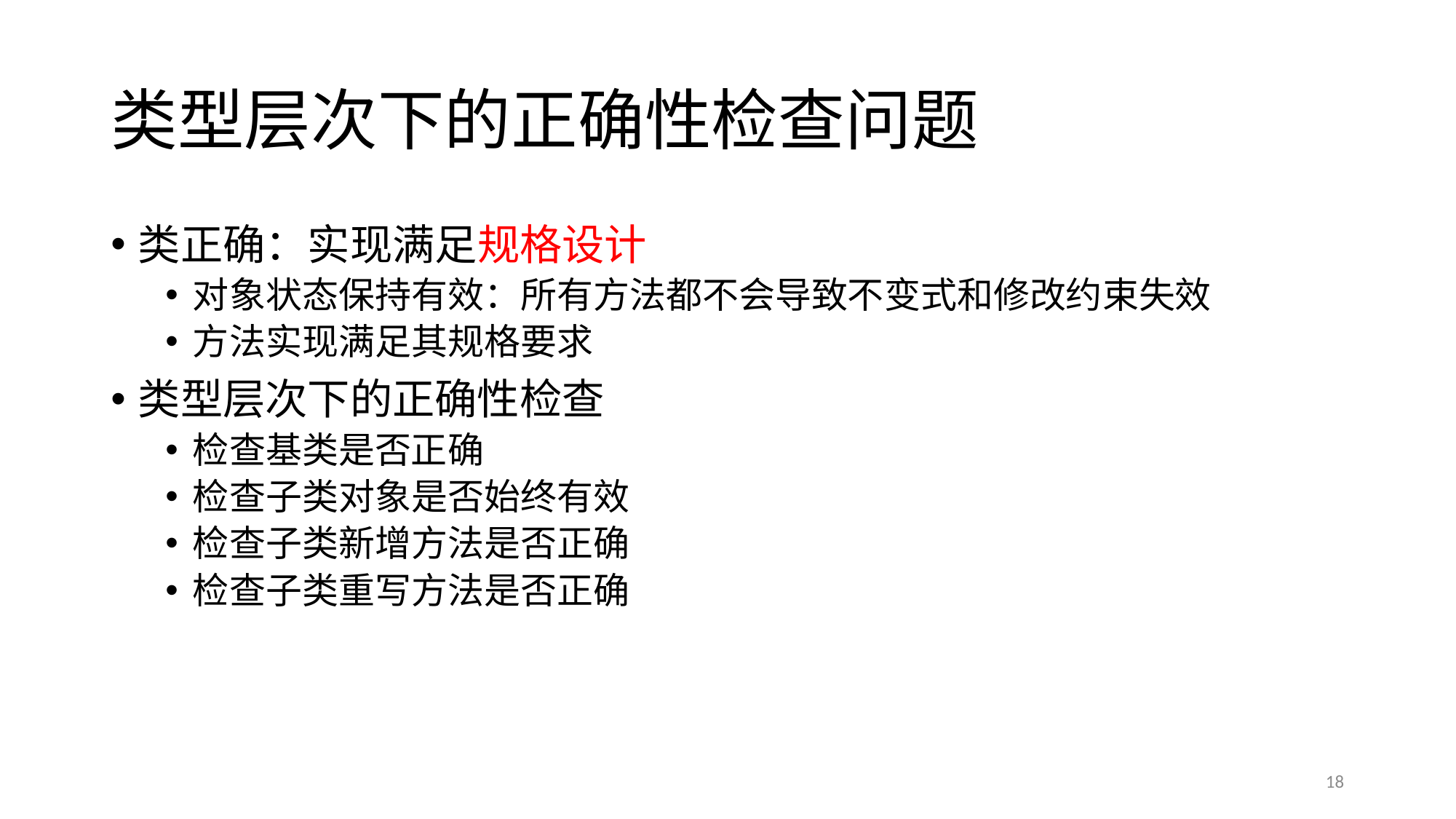

# 类型层次下的正确性检查问题
类正确：实现满足规格设计
对象状态保持有效：所有方法都不会导致不变式和修改约束失效
方法实现满足其规格要求
类型层次下的正确性检查
检查基类是否正确
检查子类对象是否始终有效
检查子类新增方法是否正确
检查子类重写方法是否正确
18